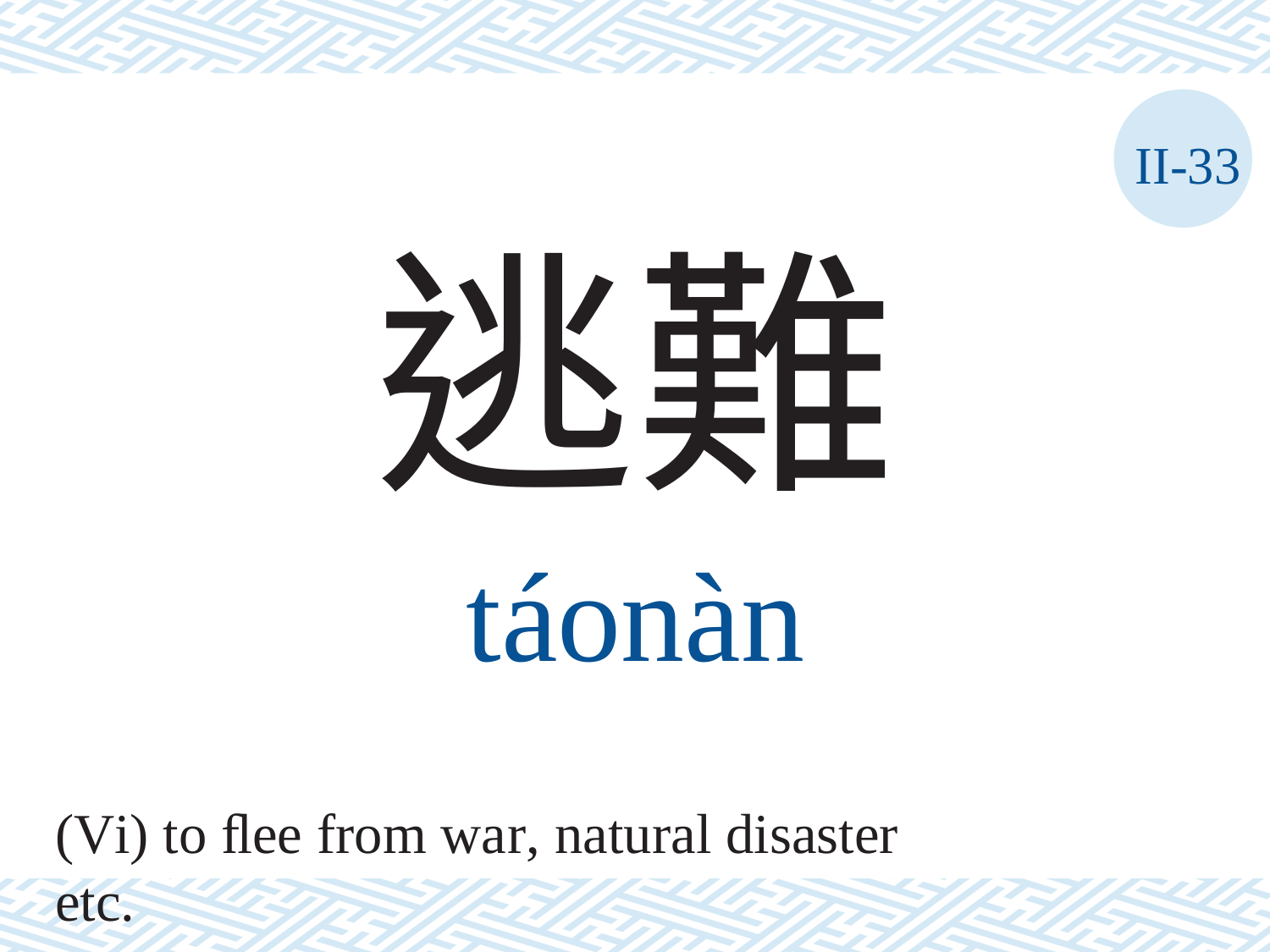

II-33
逃難
táonàn
(Vi) to ﬂee from war, natural disaster etc.